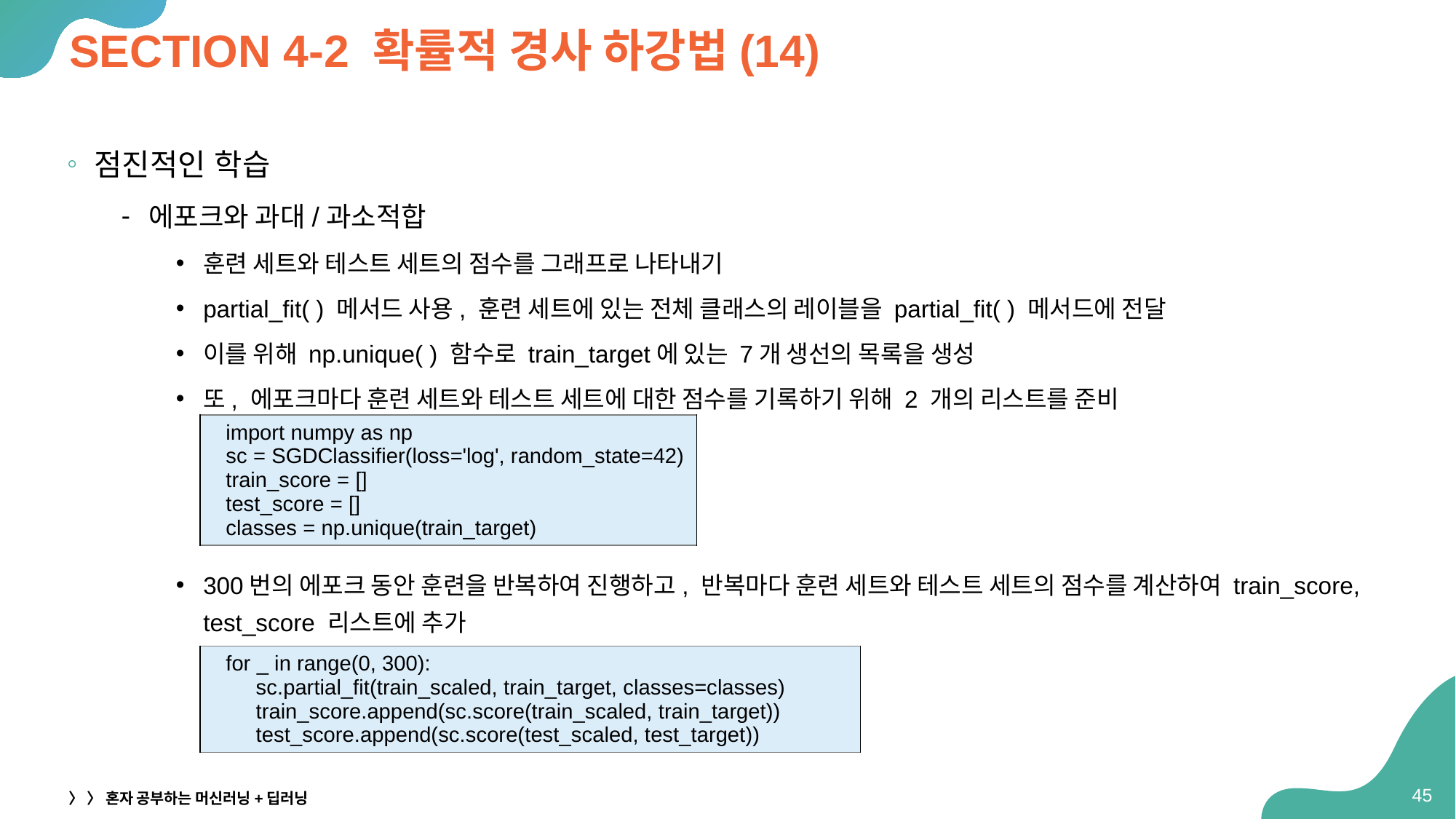

# SECTION 4-2 확률적 경사 하강법(14)
점진적인 학습
에포크와 과대/과소적합
훈련 세트와 테스트 세트의 점수를 그래프로 나타내기
partial_fit( ) 메서드 사용, 훈련 세트에 있는 전체 클래스의 레이블을 partial_fit( ) 메서드에 전달
이를 위해 np.unique( ) 함수로 train_target에 있는 7개 생선의 목록을 생성
또, 에포크마다 훈련 세트와 테스트 세트에 대한 점수를 기록하기 위해 2 개의 리스트를 준비

300번의 에포크 동안 훈련을 반복하여 진행하고, 반복마다 훈련 세트와 테스트 세트의 점수를 계산하여 train_score, test_score 리스트에 추가
| import numpy as np sc = SGDClassifier(loss='log', random\_state=42) train\_score = [] test\_score = [] classes = np.unique(train\_target) |
| --- |
| for \_ in range(0, 300): sc.partial\_fit(train\_scaled, train\_target, classes=classes) train\_score.append(sc.score(train\_scaled, train\_target)) test\_score.append(sc.score(test\_scaled, test\_target)) |
| --- |
45
〉 〉 혼자 공부하는 머신러닝+딥러닝